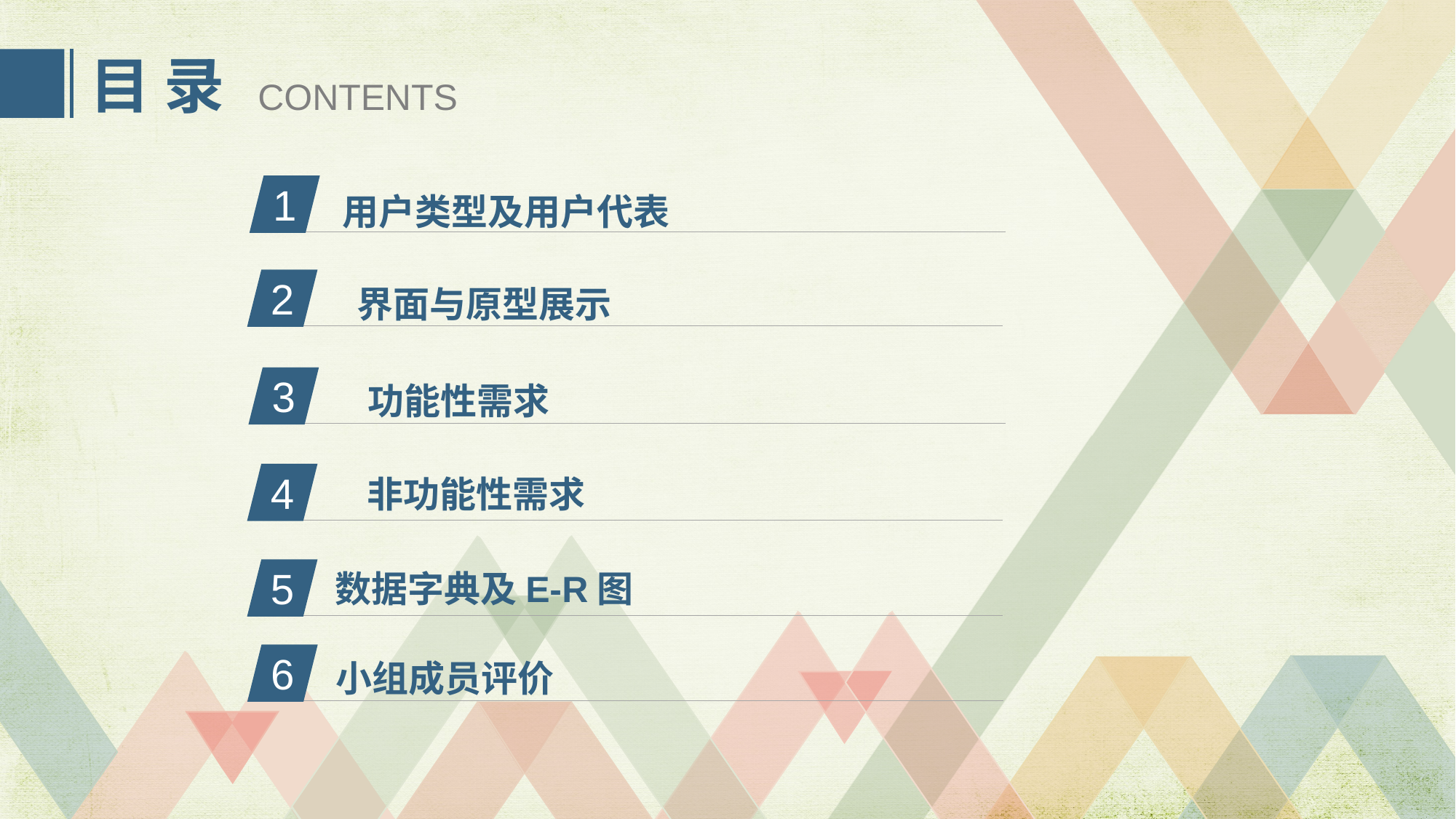

目 录

CONTENTS

1

用户类型及用户代表

2

界面与原型展示

功能性需求
3

4

非功能性需求

5

数据字典及E-R图

6

小组成员评价